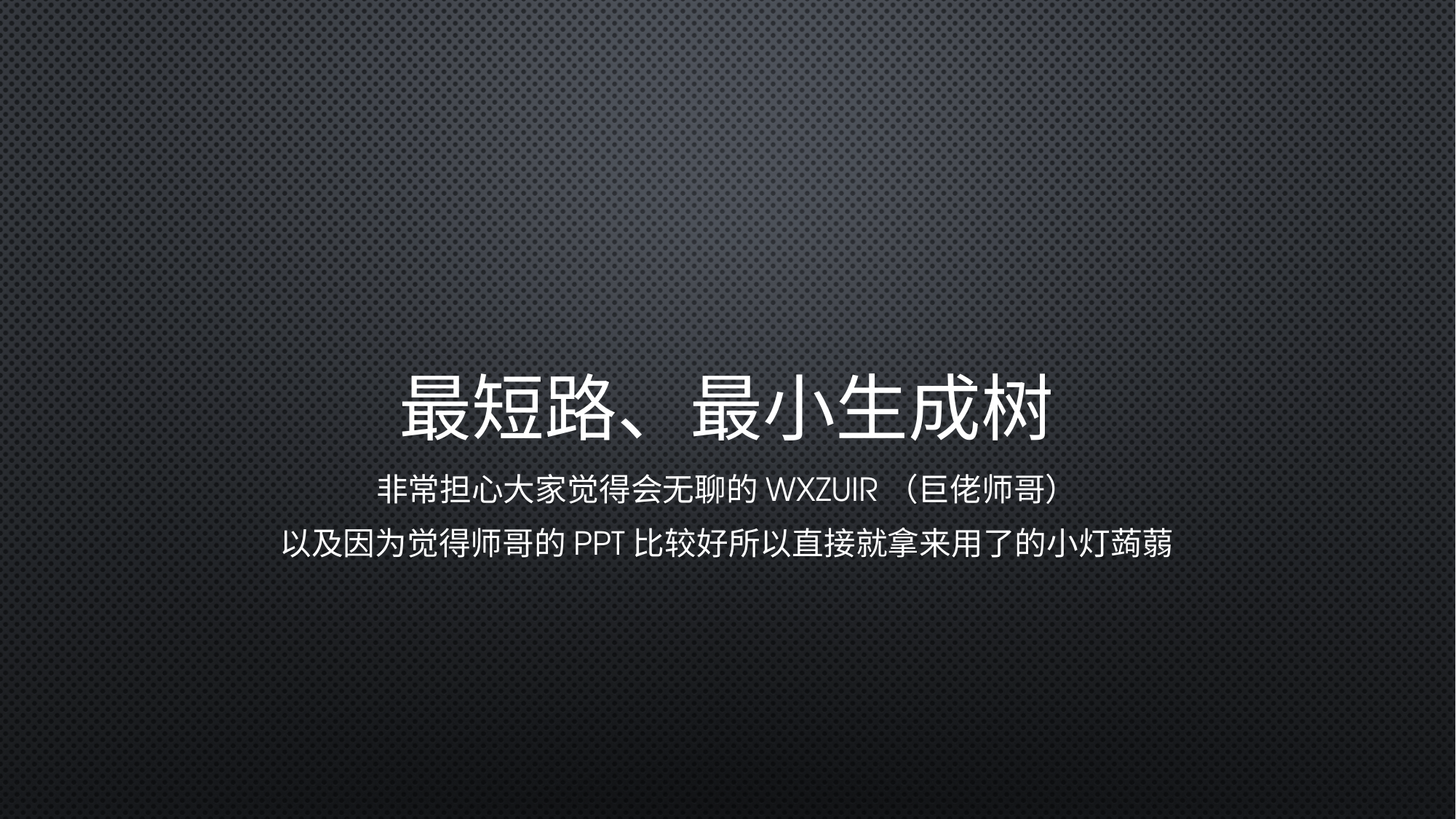

# 最短路、最小生成树
非常担心大家觉得会无聊的Wxzuir（巨佬师哥）
以及因为觉得师哥的ppt比较好所以直接就拿来用了的小灯蒟蒻